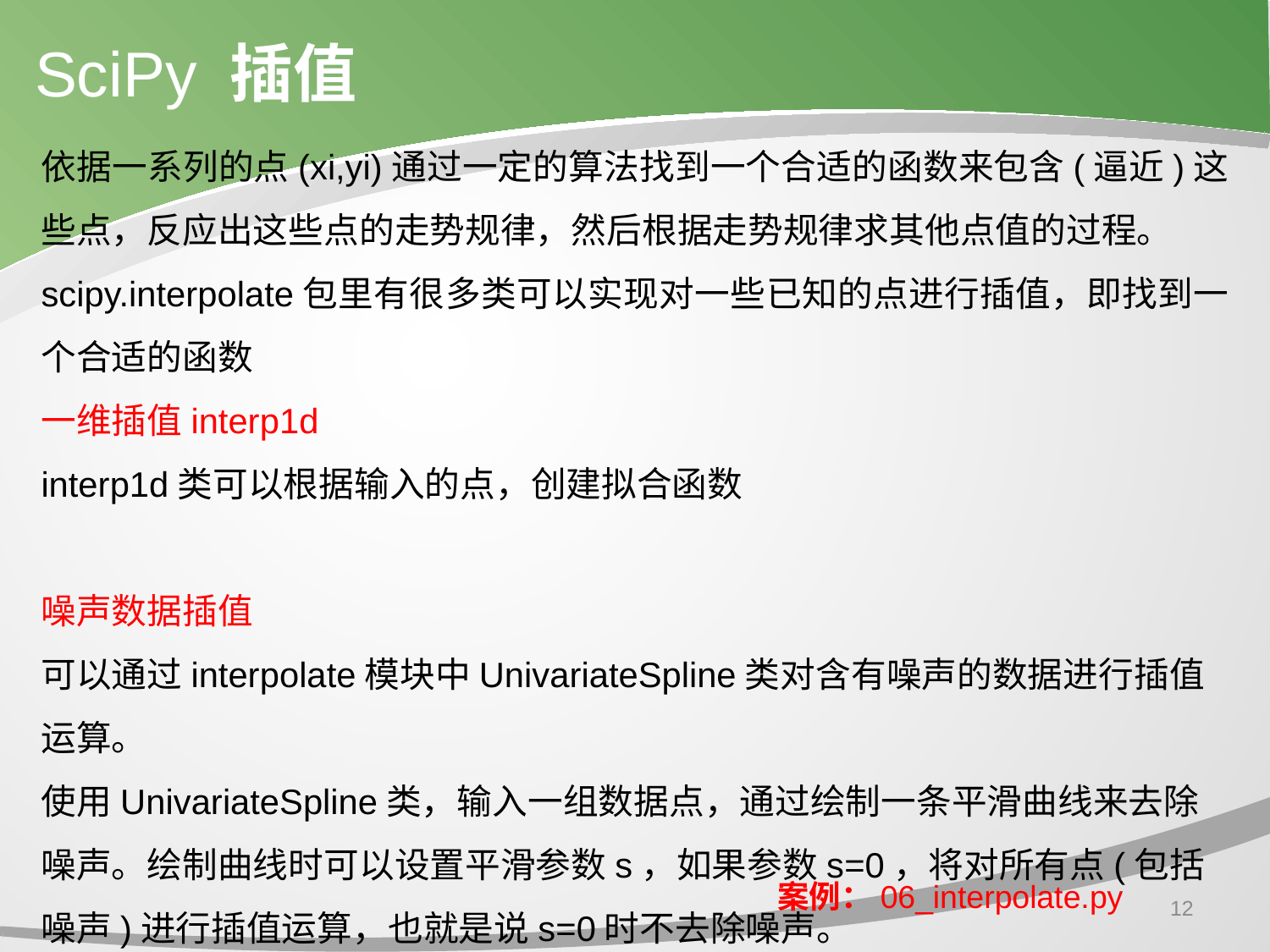

# SciPy 插值
依据一系列的点(xi,yi)通过一定的算法找到一个合适的函数来包含(逼近)这些点，反应出这些点的走势规律，然后根据走势规律求其他点值的过程。
scipy.interpolate包里有很多类可以实现对一些已知的点进行插值，即找到一个合适的函数
一维插值interp1d
interp1d类可以根据输入的点，创建拟合函数

噪声数据插值
可以通过interpolate模块中UnivariateSpline类对含有噪声的数据进行插值运算。
使用UnivariateSpline类，输入一组数据点，通过绘制一条平滑曲线来去除噪声。绘制曲线时可以设置平滑参数s，如果参数s=0，将对所有点(包括噪声)进行插值运算，也就是说s=0时不去除噪声。
案例：06_interpolate.py
12